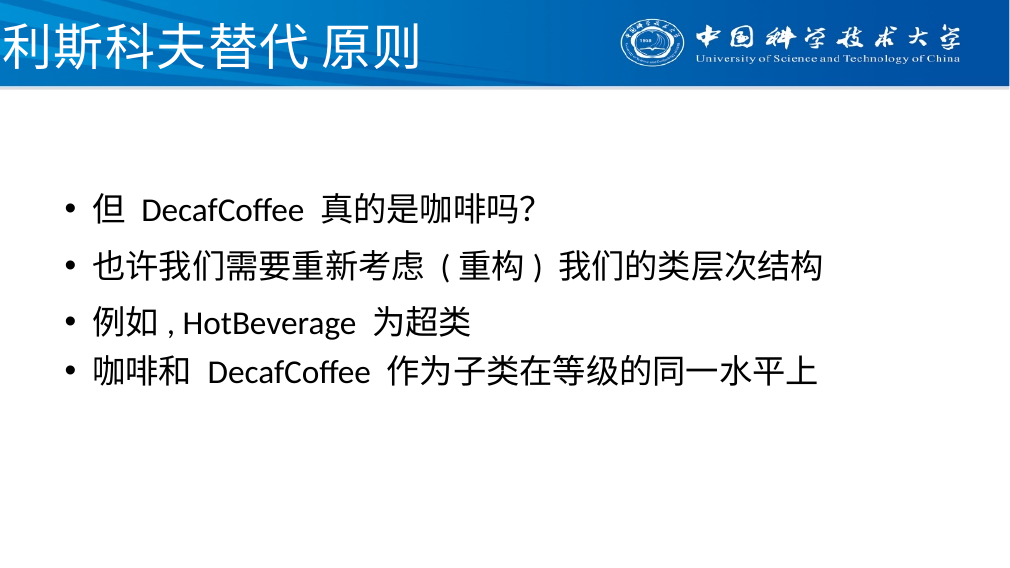

# 利斯科夫替代 原则
但 DecafCoffee 真的是咖啡吗？
也许我们需要重新考虑 (重构) 我们的类层次结构
例如, HotBeverage 为超类
咖啡和 DecafCoffee 作为子类在等级的同一水平上